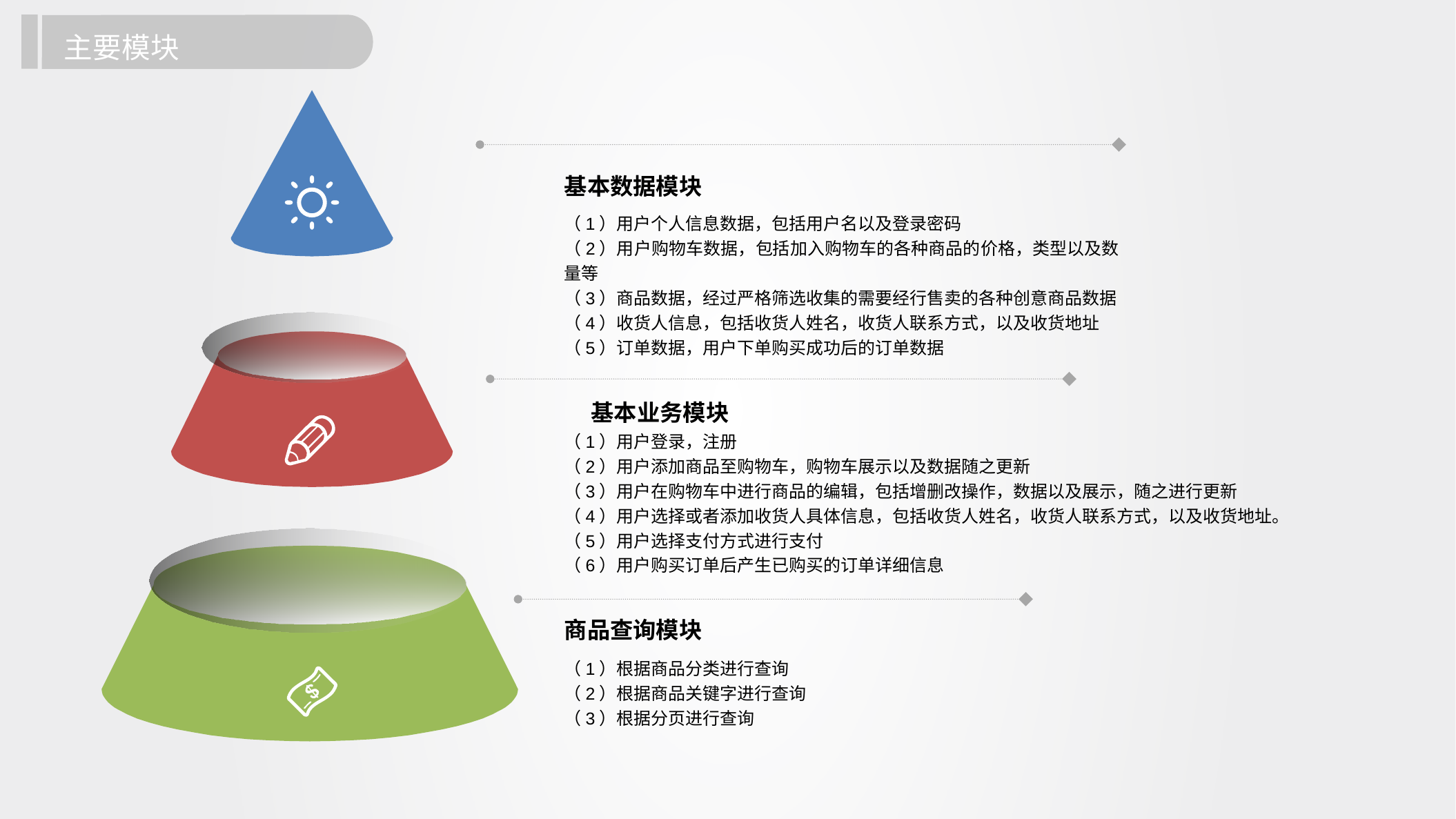

主要模块

基本数据模块

（1）用户个人信息数据，包括用户名以及登录密码
（2）用户购物车数据，包括加入购物车的各种商品的价格，类型以及数量等
（3）商品数据，经过严格筛选收集的需要经行售卖的各种创意商品数据
（4）收货人信息，包括收货人姓名，收货人联系方式，以及收货地址
（5）订单数据，用户下单购买成功后的订单数据

基本业务模块

（1）用户登录，注册
（2）用户添加商品至购物车，购物车展示以及数据随之更新
（3）用户在购物车中进行商品的编辑，包括增删改操作，数据以及展示，随之进行更新
（4）用户选择或者添加收货人具体信息，包括收货人姓名，收货人联系方式，以及收货地址。
（5）用户选择支付方式进行支付
（6）用户购买订单后产生已购买的订单详细信息

商品查询模块
（1）根据商品分类进行查询
（2）根据商品关键字进行查询
（3）根据分页进行查询